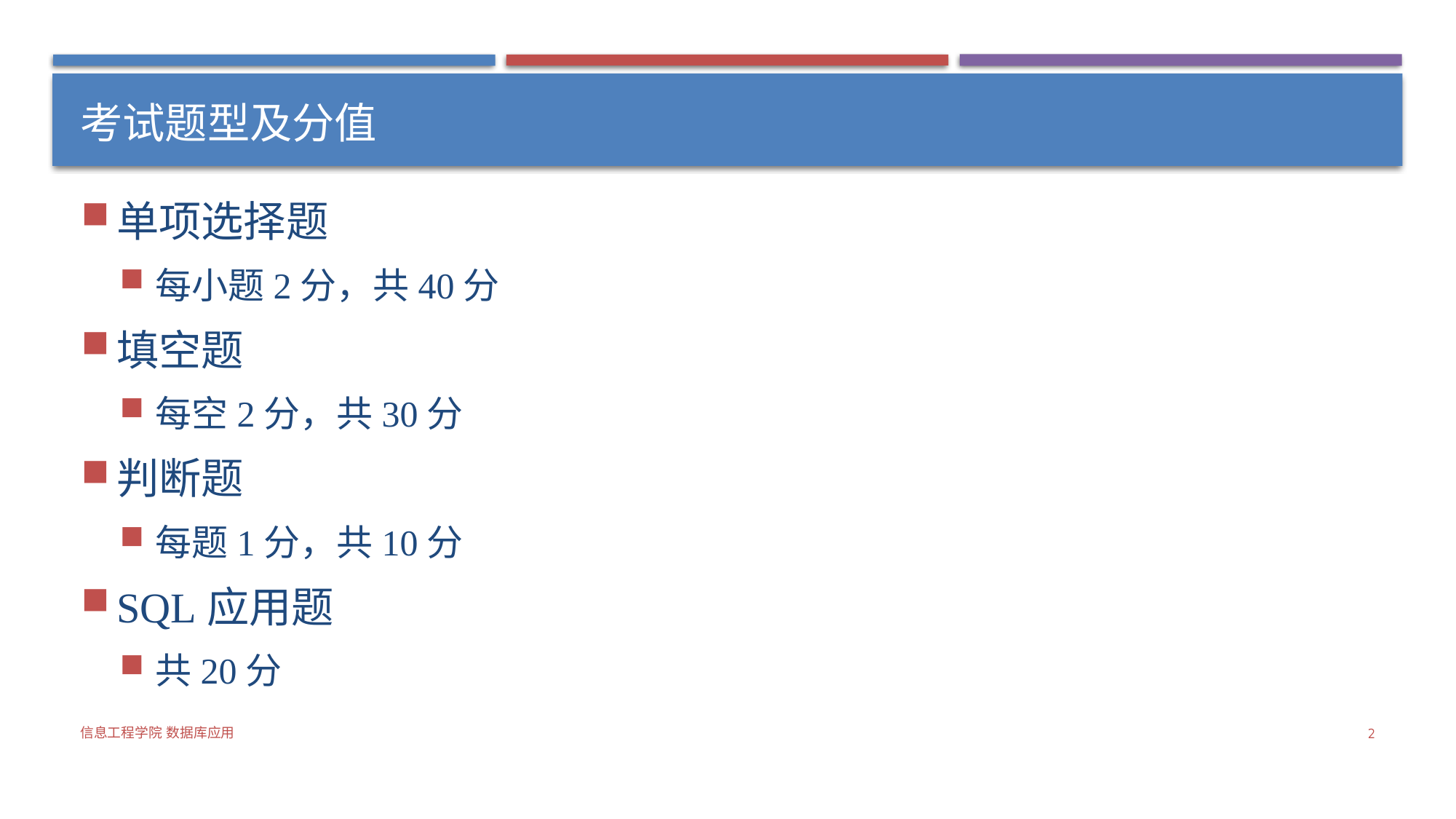

# 考试题型及分值
单项选择题
每小题2分，共40分
填空题
每空2分，共30分
判断题
每题1分，共10分
SQL应用题
共20分
信息工程学院 数据库应用
2